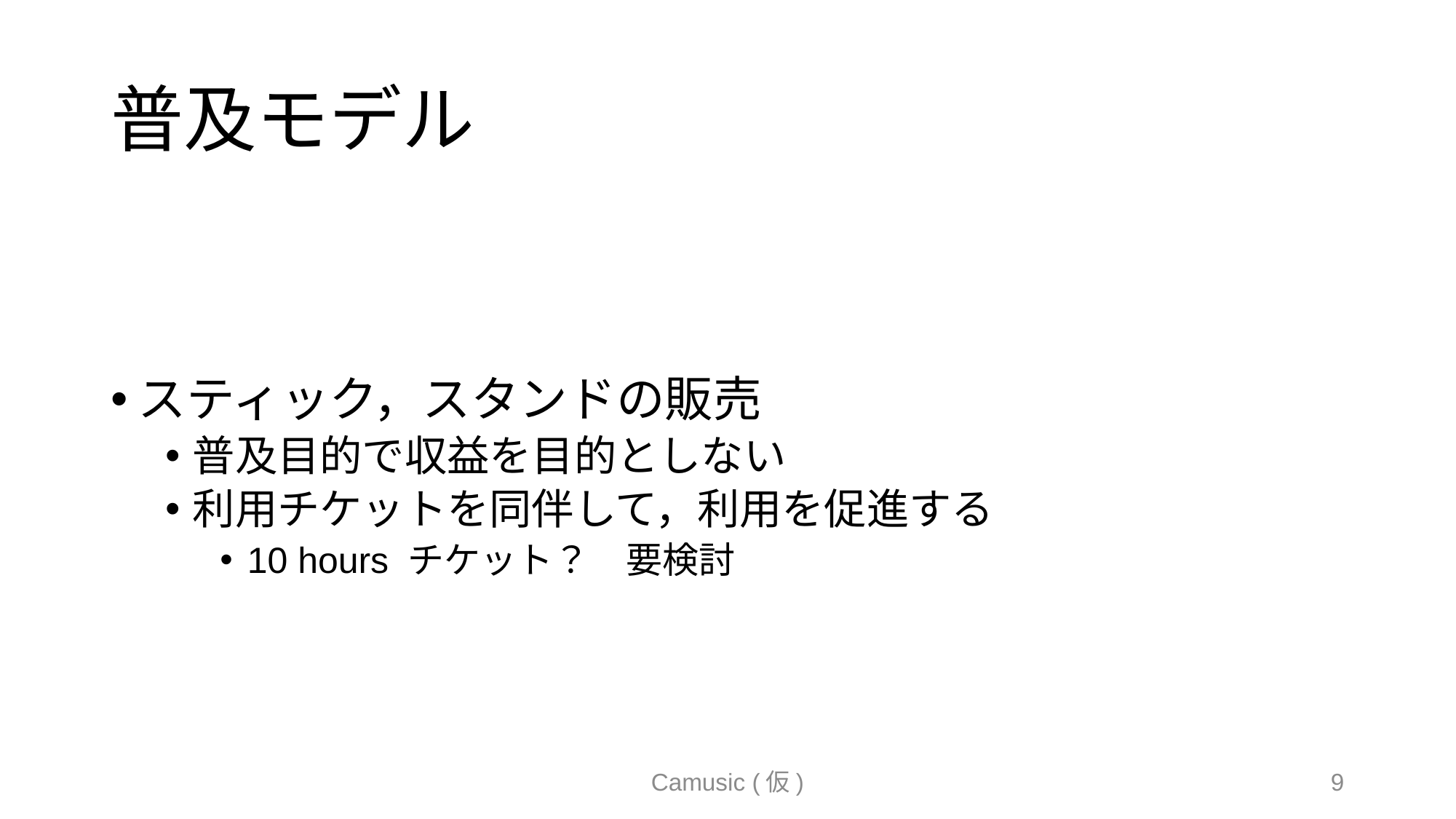

# 普及モデル
スティック，スタンドの販売
普及目的で収益を目的としない
利用チケットを同伴して，利用を促進する
10 hours チケット？　要検討
Camusic (仮)
9